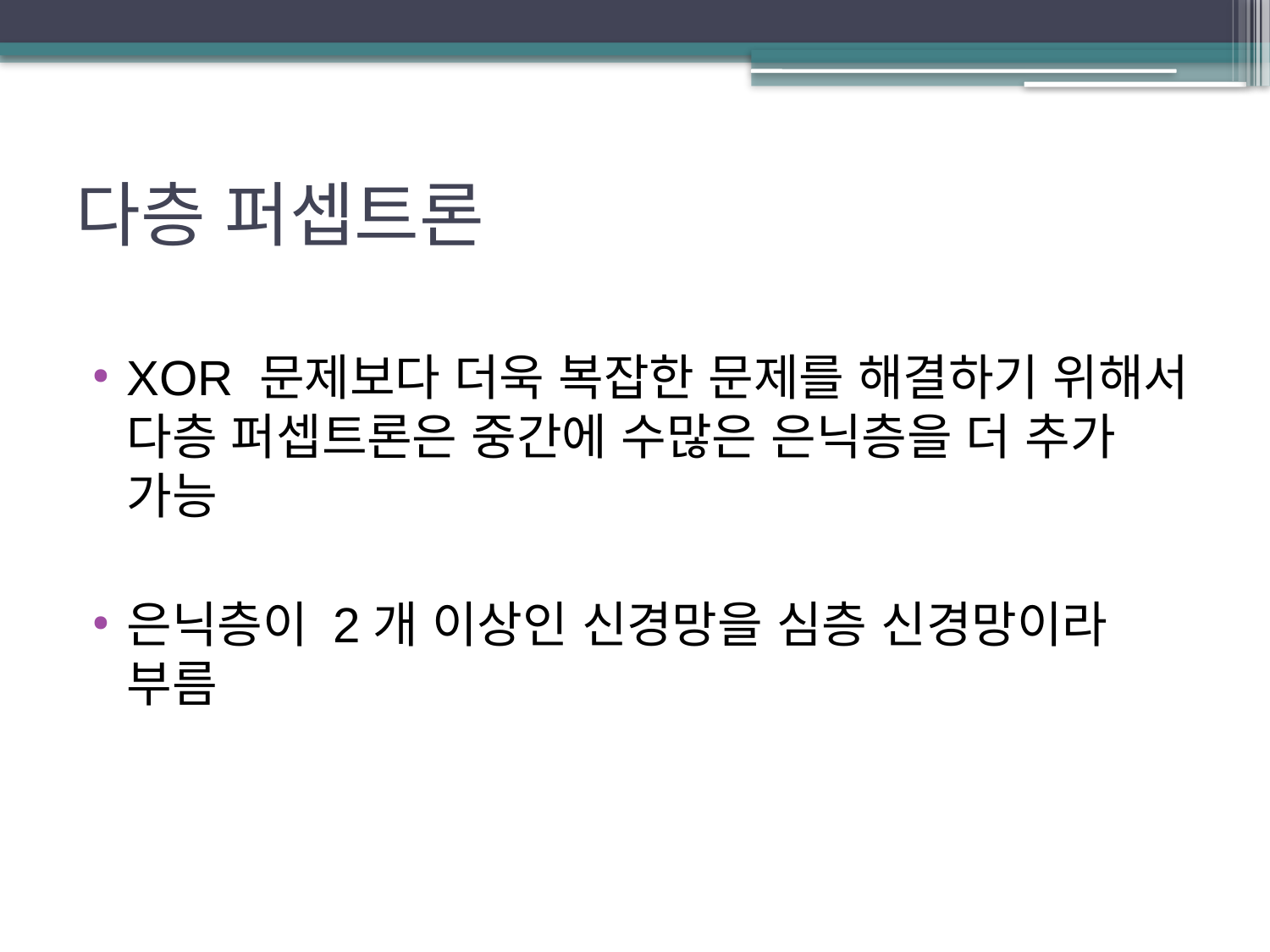

# 다층 퍼셉트론

XOR 문제보다 더욱 복잡한 문제를 해결하기 위해서 다층 퍼셉트론은 중간에 수많은 은닉층을 더 추가 가능

은닉층이 2개 이상인 신경망을 심층 신경망이라 부름